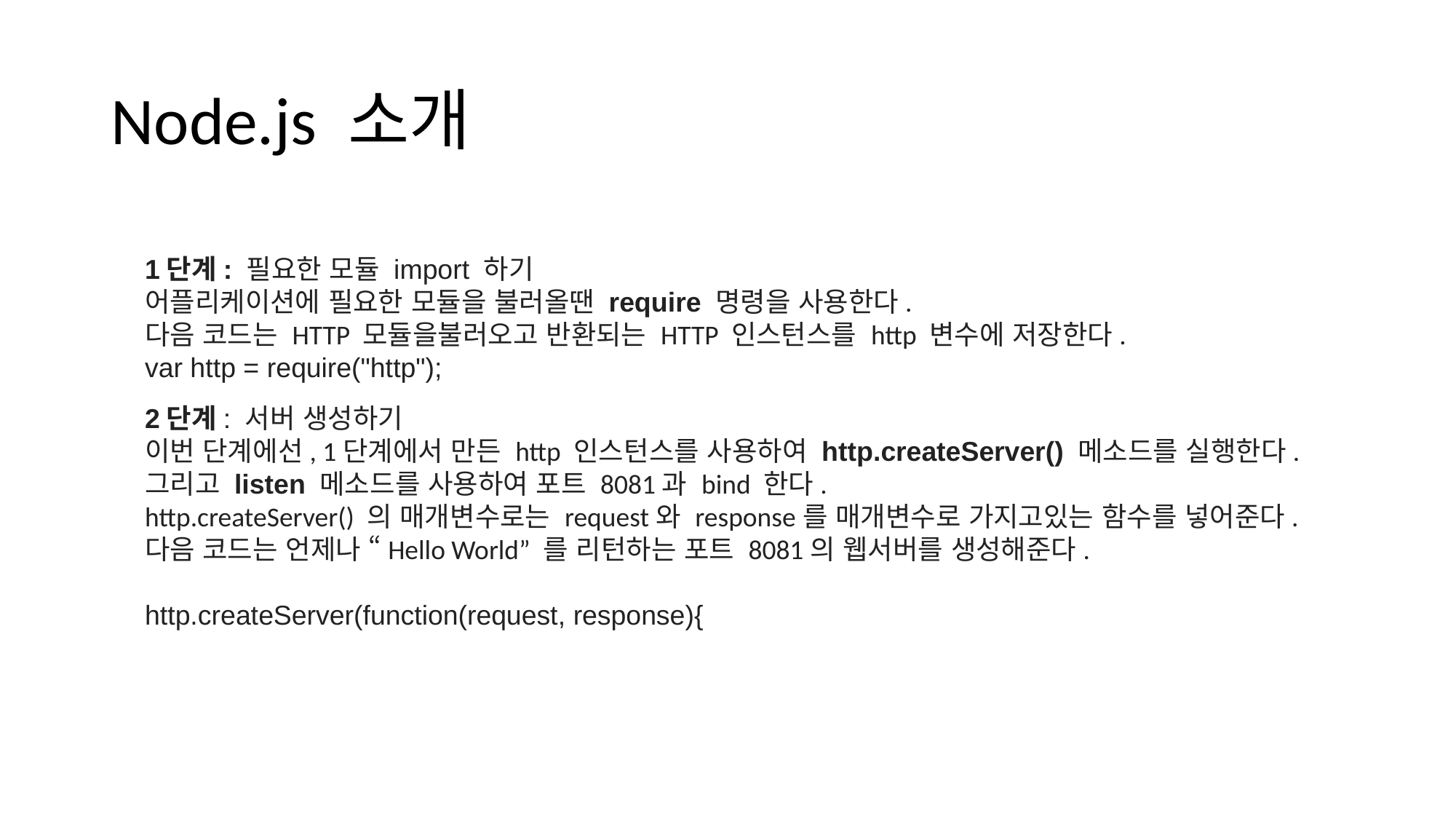

# Node.js 소개
1단계: 필요한 모듈 import 하기
어플리케이션에 필요한 모듈을 불러올땐 require 명령을 사용한다.
다음 코드는 HTTP 모듈을불러오고 반환되는 HTTP 인스턴스를 http 변수에 저장한다.
var http = require("http");

2단계: 서버 생성하기
이번 단계에선, 1단계에서 만든 http 인스턴스를 사용하여 http.createServer() 메소드를 실행한다.
그리고 listen 메소드를 사용하여 포트 8081과 bind 한다.
http.createServer() 의 매개변수로는 request와 response를 매개변수로 가지고있는 함수를 넣어준다.
다음 코드는 언제나 “Hello World” 를 리턴하는 포트 8081의 웹서버를 생성해준다.

http.createServer(function(request, response){